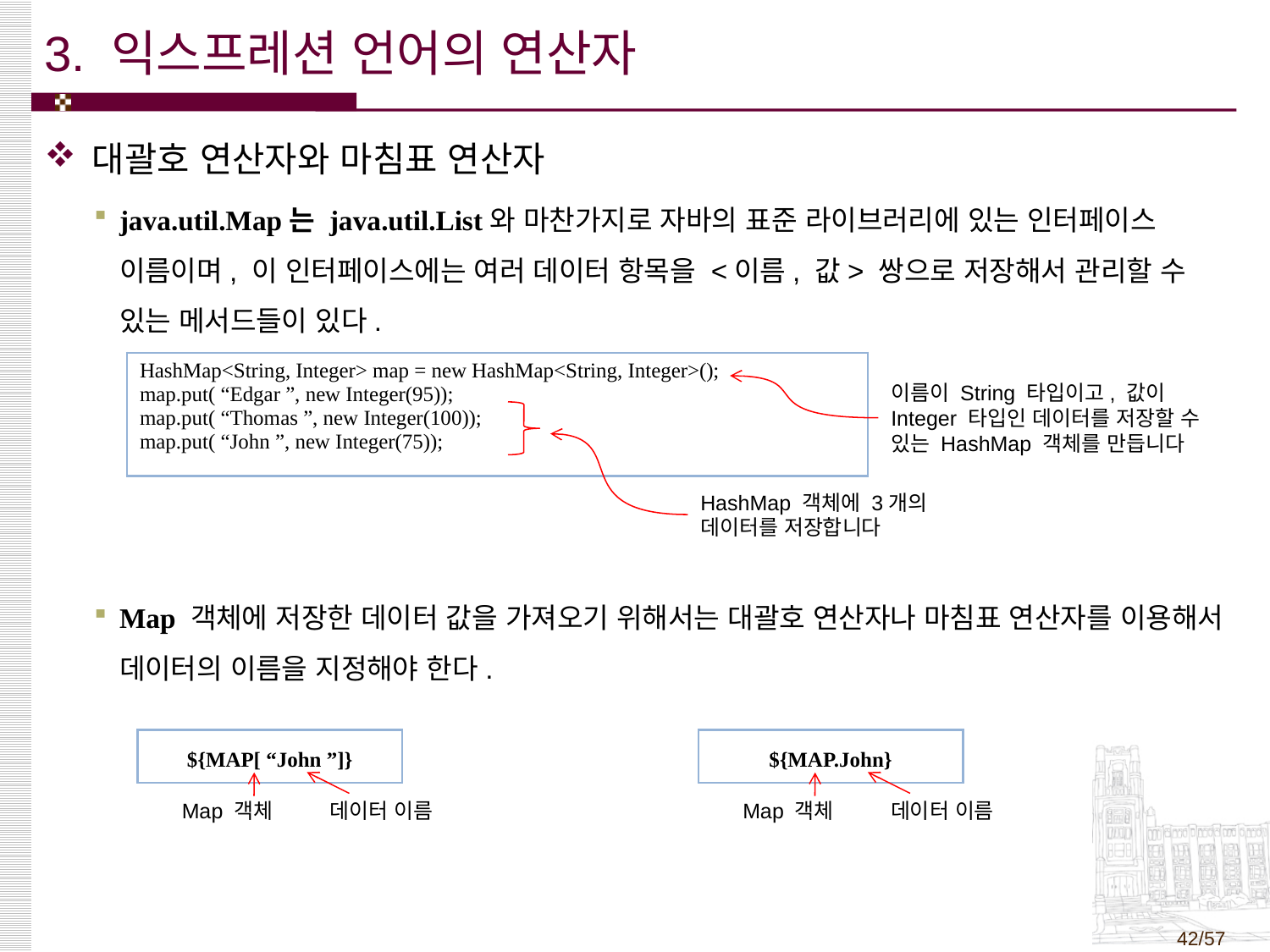

# 3. 익스프레션 언어의 연산자
대괄호 연산자와 마침표 연산자
java.util.Map는 java.util.List와 마찬가지로 자바의 표준 라이브러리에 있는 인터페이스 이름이며, 이 인터페이스에는 여러 데이터 항목을 <이름, 값> 쌍으로 저장해서 관리할 수 있는 메서드들이 있다.

Map 객체에 저장한 데이터 값을 가져오기 위해서는 대괄호 연산자나 마침표 연산자를 이용해서 데이터의 이름을 지정해야 한다.

| HashMap<String, Integer> map = new HashMap<String, Integer>(); map.put( “Edgar ”, new Integer(95)); map.put( “Thomas ”, new Integer(100)); map.put( “John ”, new Integer(75)); |
| --- |
이름이 String 타입이고, 값이 Integer 타입인 데이터를 저장할 수 있는 HashMap 객체를 만듭니다

HashMap 객체에 3개의
데이터를 저장합니다
| ${MAP[ “John ”]} |
| --- |
| ${MAP.John} |
| --- |
Map 객체
데이터 이름
Map 객체
데이터 이름